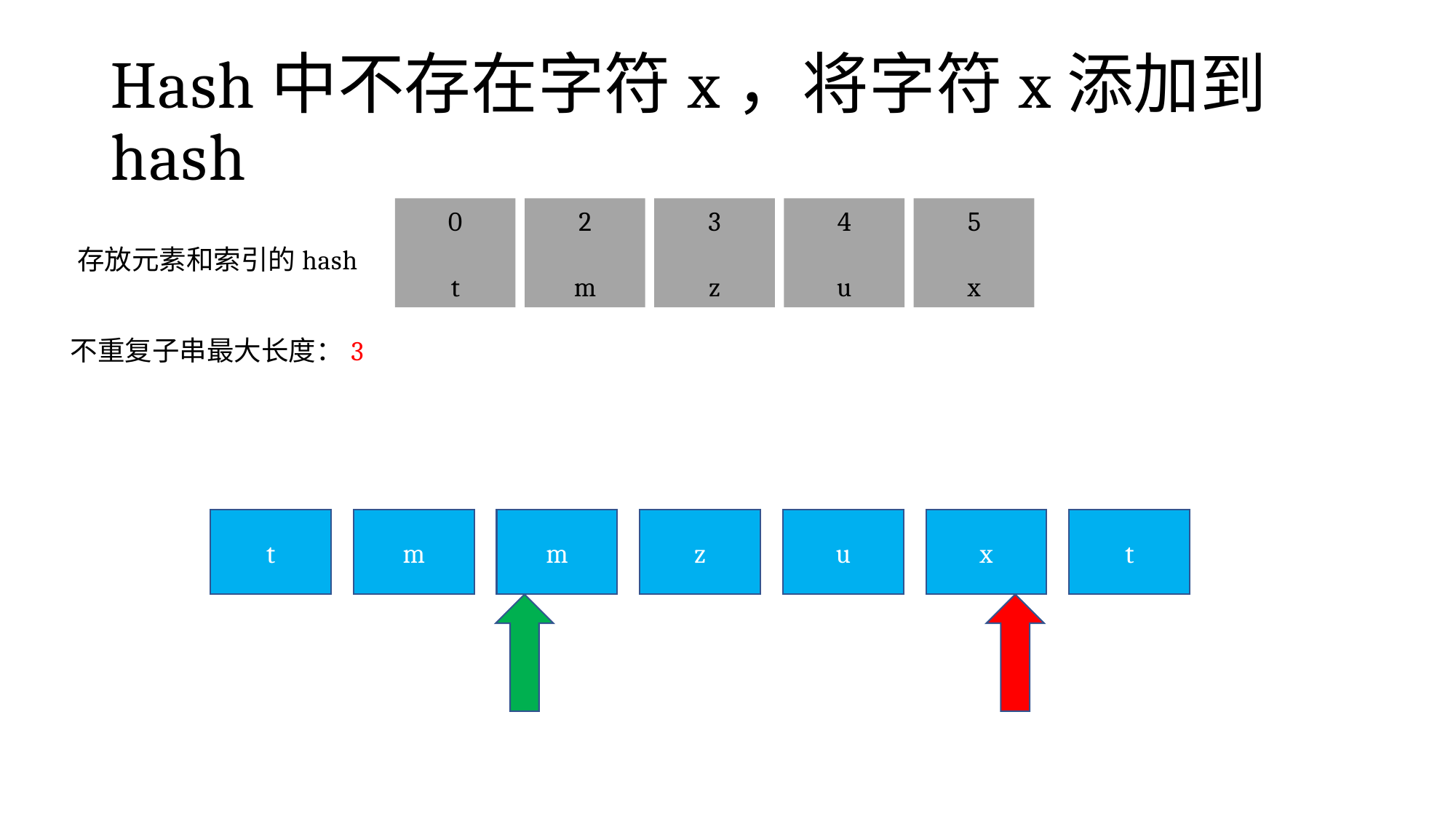

# Hash中不存在字符x，将字符x添加到hash
0

t
2

m
3

z
4

u
5

x
存放元素和索引的hash
不重复子串最大长度：3
m
z
u
x
t
t
m